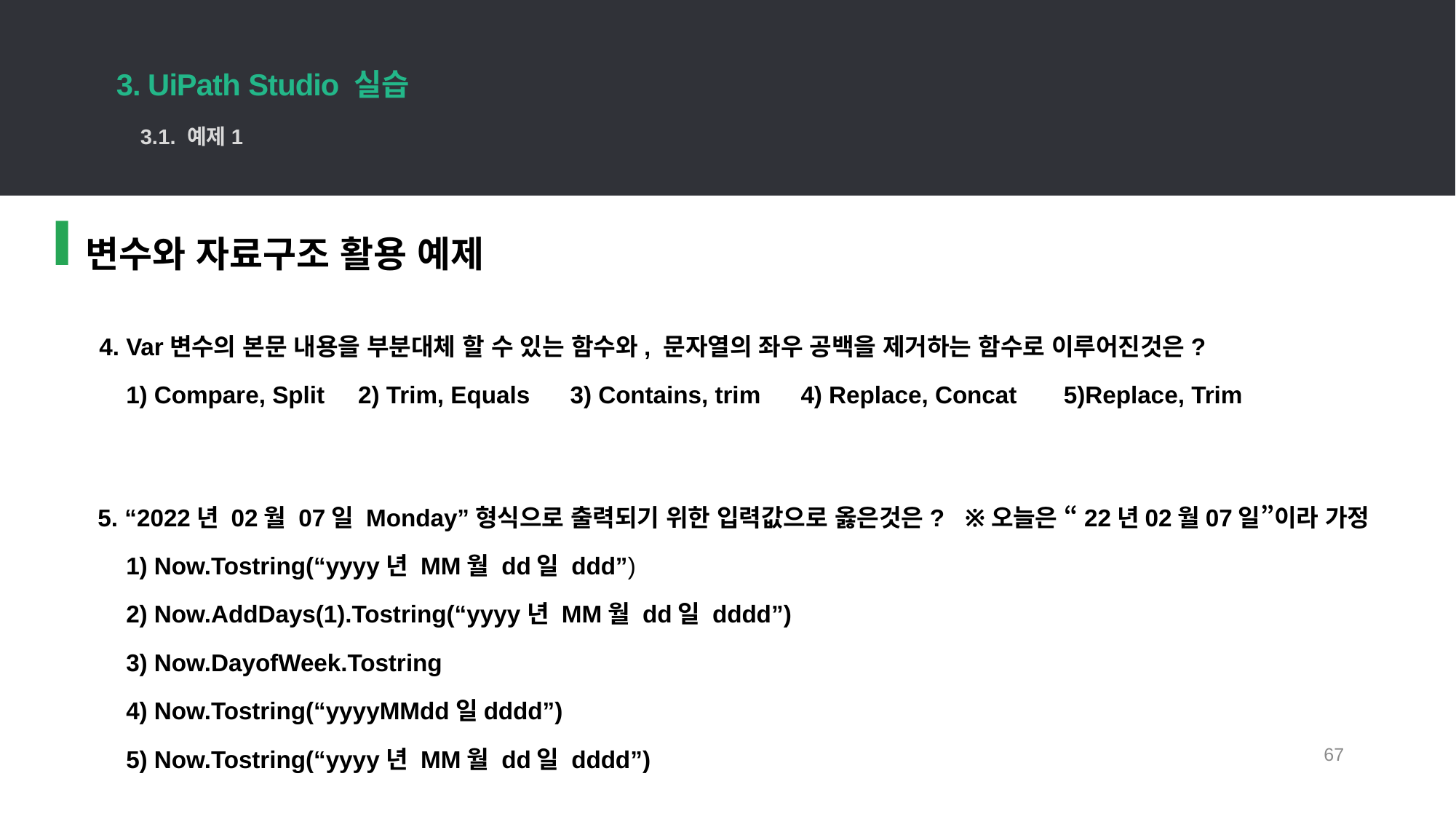

3. UiPath Studio 실습
67
3.1. 예제1
변수와 자료구조 활용 예제

4. Var변수의 본문 내용을 부분대체 할 수 있는 함수와, 문자열의 좌우 공백을 제거하는 함수로 이루어진것은?
    1) Compare, Split     2) Trim, Equals      3) Contains, trim      4) Replace, Concat       5)Replace, Trim
5. “2022년 02월 07일 Monday”형식으로 출력되기 위한 입력값으로 옳은것은?   ※오늘은 “22년02월07일”이라 가정
    1) Now.Tostring(“yyyy년 MM월 dd일 ddd”)
    2) Now.AddDays(1).Tostring(“yyyy년 MM월 dd일 dddd”)
    3) Now.DayofWeek.Tostring
    4) Now.Tostring(“yyyyMMdd일dddd”)
    5) Now.Tostring(“yyyy년 MM월 dd일 dddd”)

67